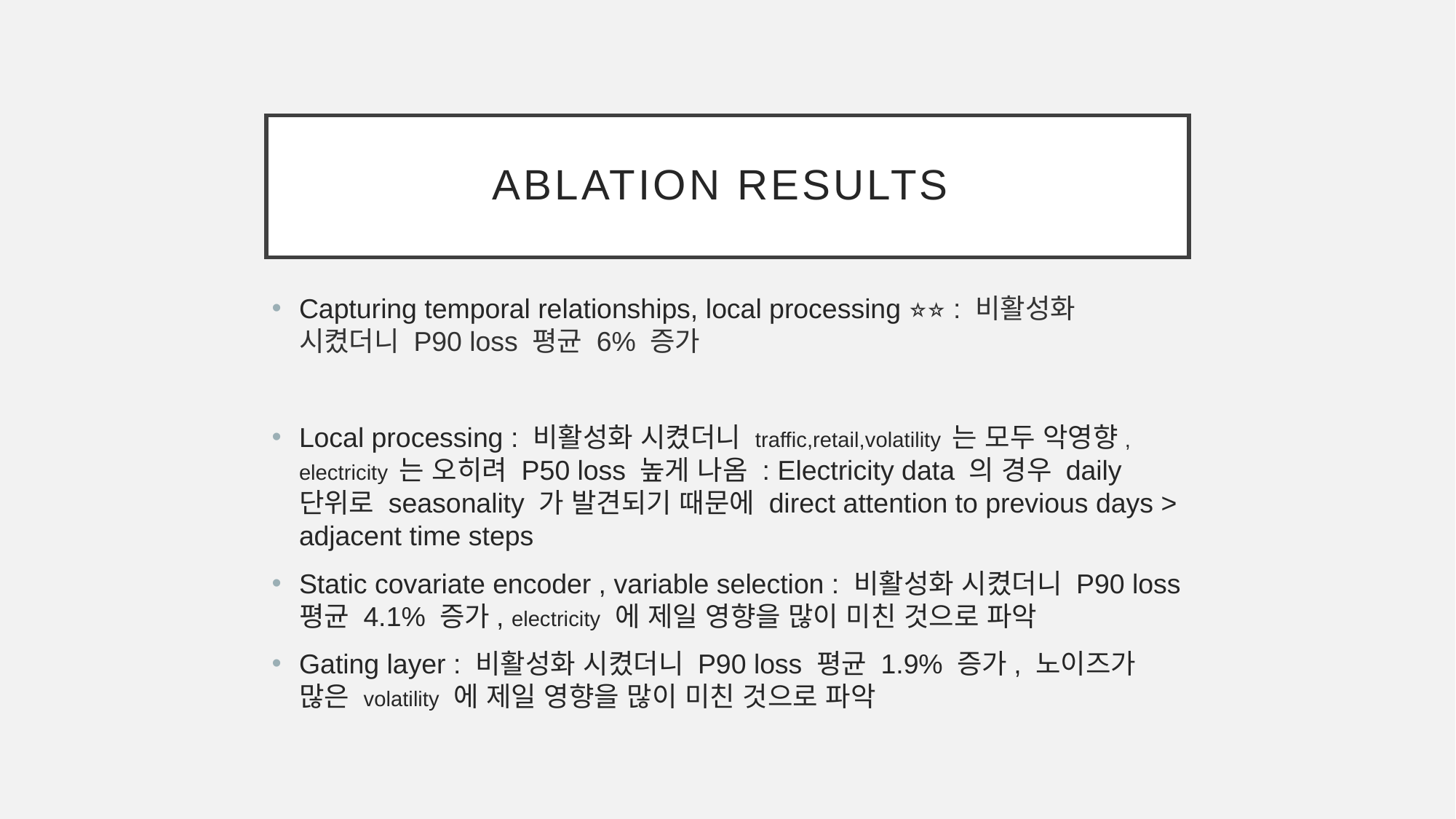

# ABLATION RESULTS
Capturing temporal relationships, local processing ⭐️⭐️ : 비활성화 시켰더니 P90 loss 평균 6% 증가

Local processing : 비활성화 시켰더니 traffic,retail,volatility 는 모두 악영향, electricity 는 오히려 P50 loss 높게 나옴 : Electricity data 의 경우 daily 단위로 seasonality 가 발견되기 때문에 direct attention to previous days > adjacent time steps
Static covariate encoder , variable selection : 비활성화 시켰더니 P90 loss 평균 4.1% 증가, electricity 에 제일 영향을 많이 미친 것으로 파악
Gating layer : 비활성화 시켰더니 P90 loss 평균 1.9% 증가, 노이즈가 많은 volatility 에 제일 영향을 많이 미친 것으로 파악